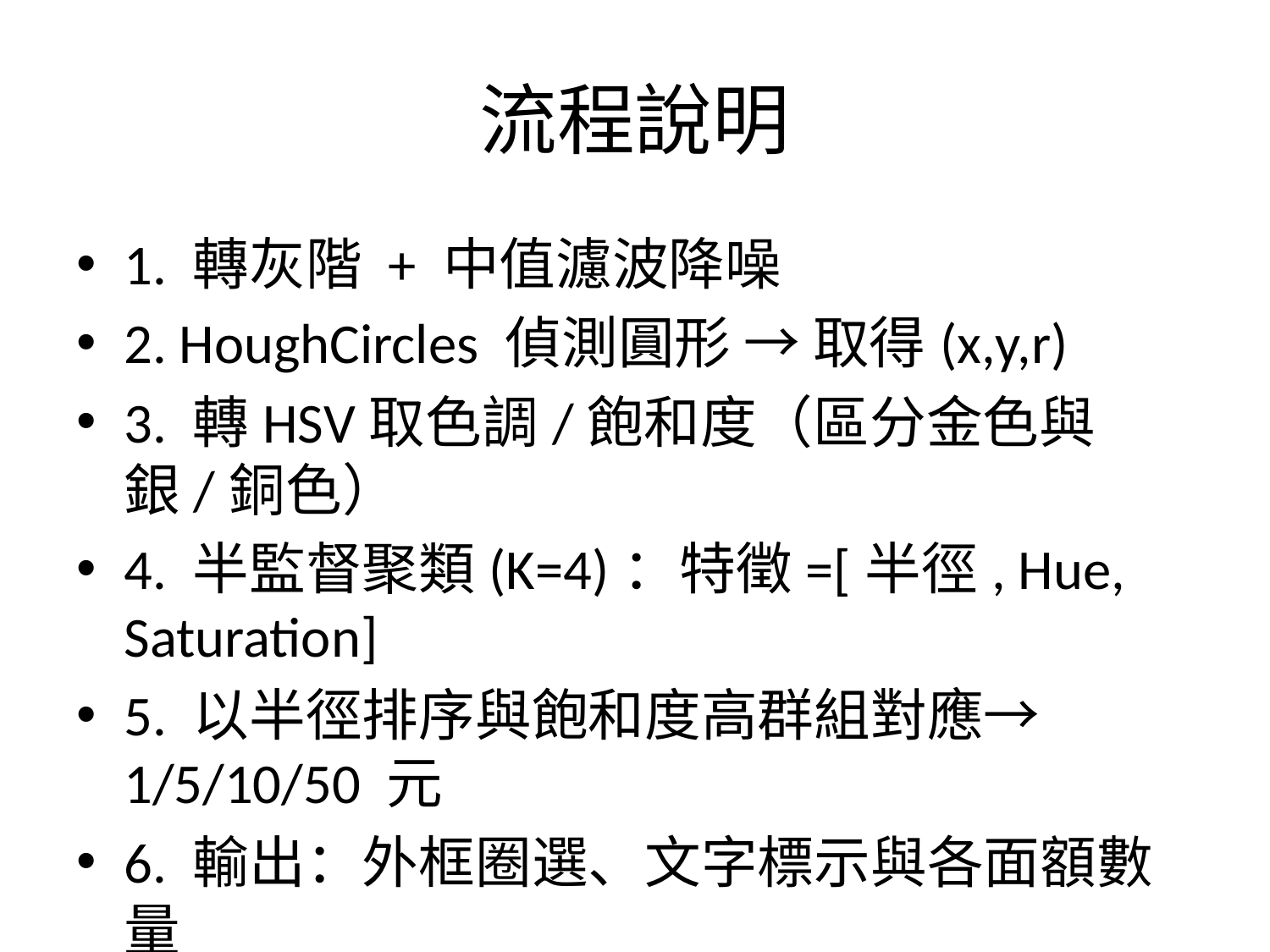

# 流程說明
1. 轉灰階 + 中值濾波降噪
2. HoughCircles 偵測圓形 → 取得(x,y,r)
3. 轉HSV取色調/飽和度（區分金色與銀/銅色）
4. 半監督聚類(K=4)：特徵=[半徑, Hue, Saturation]
5. 以半徑排序與飽和度高群組對應→ 1/5/10/50 元
6. 輸出：外框圈選、文字標示與各面額數量